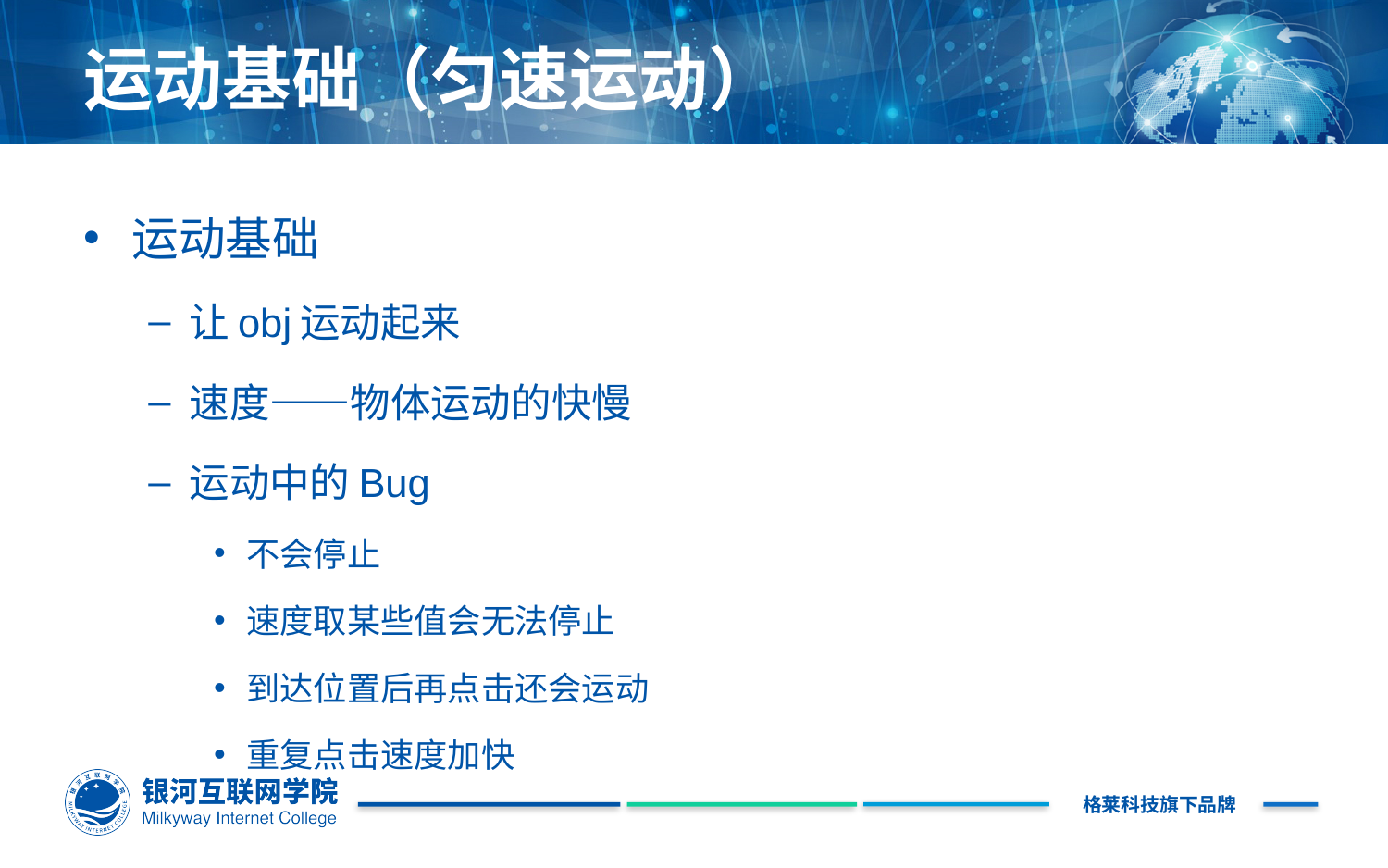

# 运动基础（匀速运动）
运动基础
让obj运动起来
速度——物体运动的快慢
运动中的Bug
不会停止
速度取某些值会无法停止
到达位置后再点击还会运动
重复点击速度加快